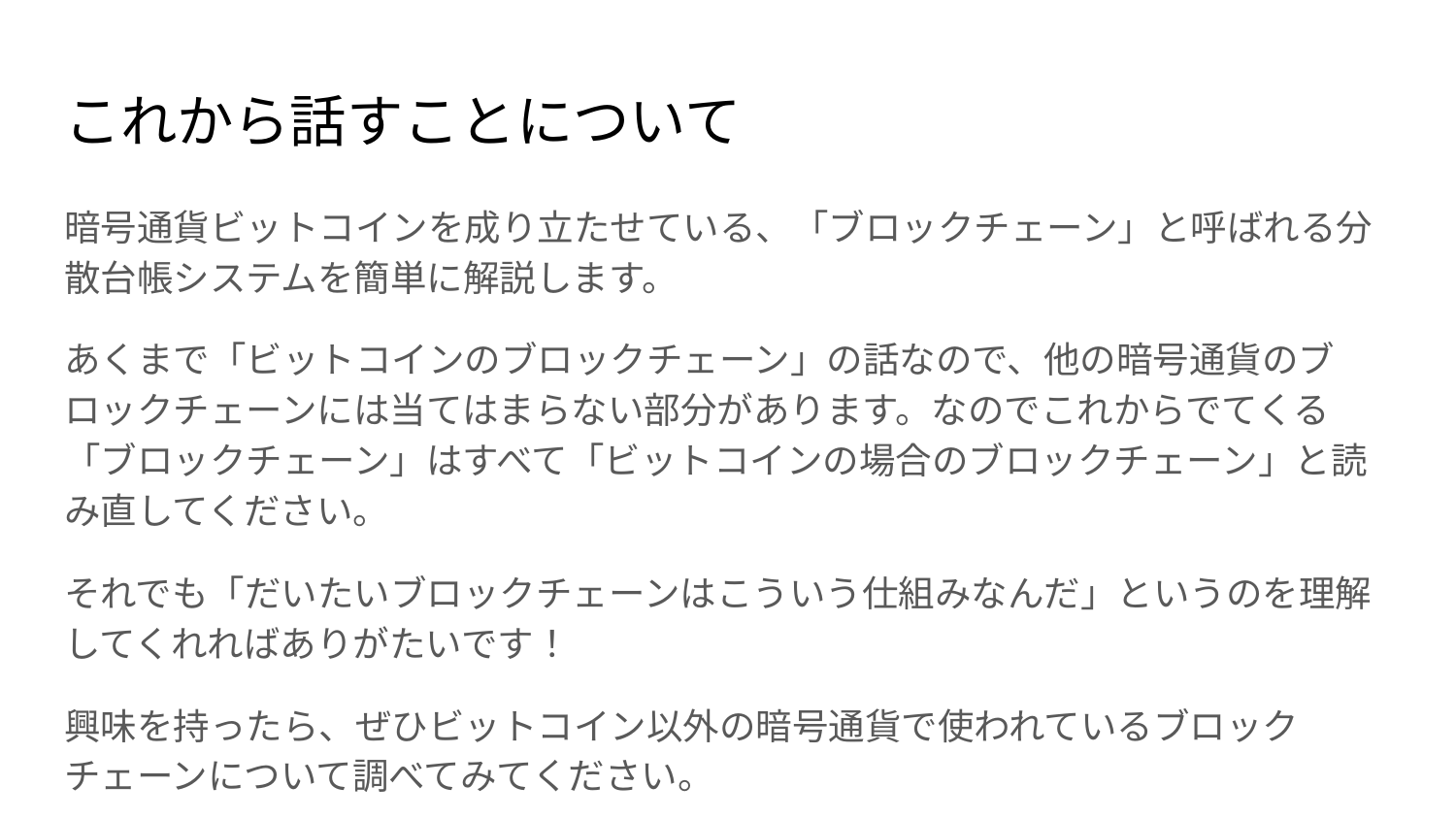

# これから話すことについて
暗号通貨ビットコインを成り立たせている、「ブロックチェーン」と呼ばれる分散台帳システムを簡単に解説します。
あくまで「ビットコインのブロックチェーン」の話なので、他の暗号通貨のブロックチェーンには当てはまらない部分があります。なのでこれからでてくる「ブロックチェーン」はすべて「ビットコインの場合のブロックチェーン」と読み直してください。
それでも「だいたいブロックチェーンはこういう仕組みなんだ」というのを理解してくれればありがたいです！
興味を持ったら、ぜひビットコイン以外の暗号通貨で使われているブロックチェーンについて調べてみてください。